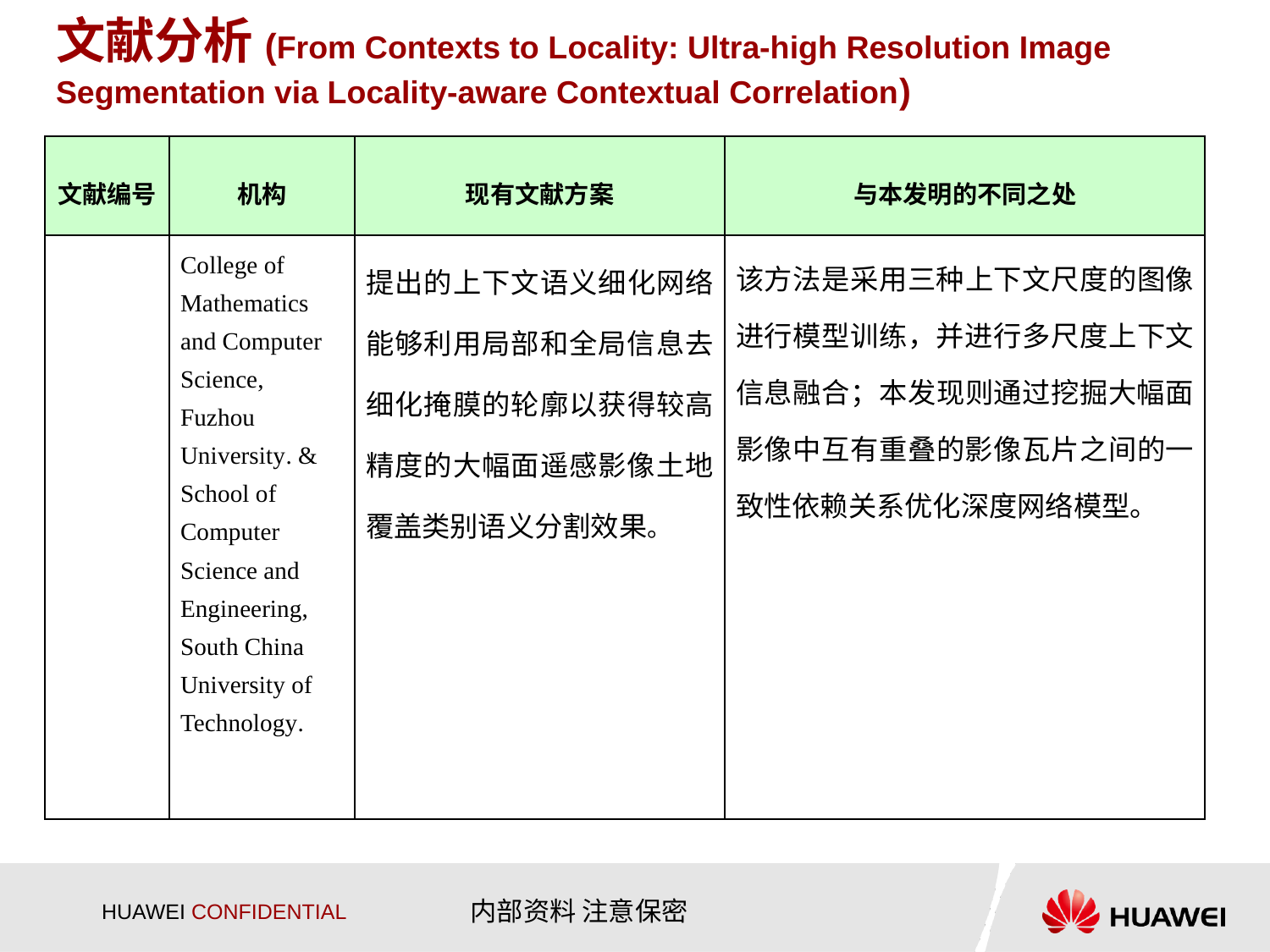

# 文献分析(From Contexts to Locality: Ultra-high Resolution Image Segmentation via Locality-aware Contextual Correlation)
| 文献编号 | 机构 | 现有文献方案 | 与本发明的不同之处 |
| --- | --- | --- | --- |
|  | College of Mathematics and Computer Science, Fuzhou University. & School of Computer Science and Engineering, South China University of Technology. | 提出的上下文语义细化网络能够利用局部和全局信息去细化掩膜的轮廓以获得较高精度的大幅面遥感影像土地覆盖类别语义分割效果。 | 该方法是采用三种上下文尺度的图像进行模型训练，并进行多尺度上下文信息融合；本发现则通过挖掘大幅面影像中互有重叠的影像瓦片之间的一致性依赖关系优化深度网络模型。 |